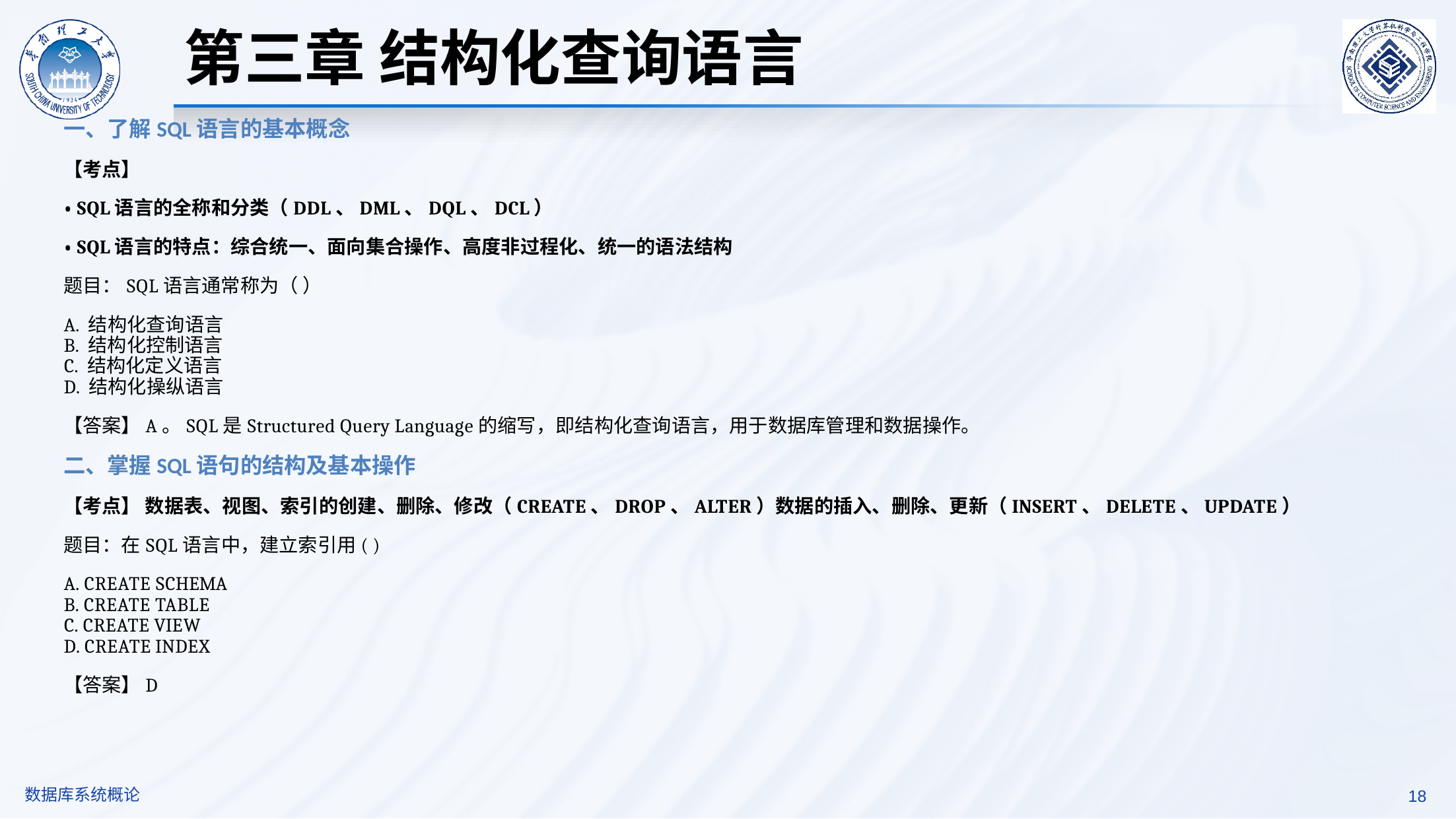

第三章 结构化查询语言
一、了解SQL语言的基本概念
【考点】
• SQL语言的全称和分类（DDL、DML、DQL、DCL）
• SQL语言的特点：综合统一、面向集合操作、高度非过程化、统一的语法结构
题目：SQL语言通常称为（ ）
A. 结构化查询语言
B. 结构化控制语言
C. 结构化定义语言
D. 结构化操纵语言
【答案】A。SQL是Structured Query Language的缩写，即结构化查询语言，用于数据库管理和数据操作。
二、掌握SQL语句的结构及基本操作
【考点】 数据表、视图、索引的创建、删除、修改（CREATE、DROP、ALTER）数据的插入、删除、更新（INSERT、DELETE、UPDATE）
题目：在SQL语言中，建立索引用( )
A. CREATE SCHEMA
B. CREATE TABLE
C. CREATE VIEW
D. CREATE INDEX
【答案】D